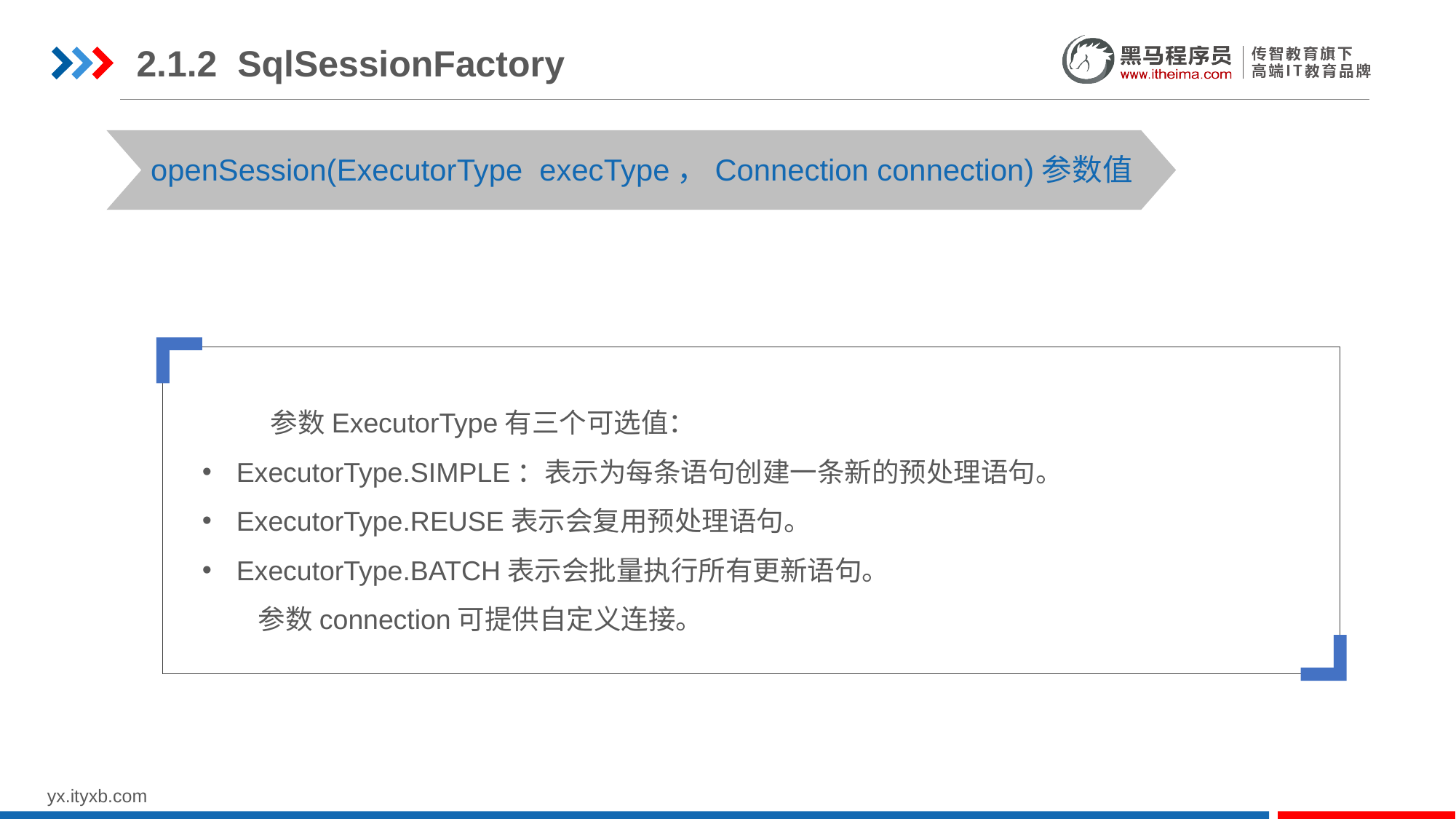

2.1.2  SqlSessionFactory

openSession(ExecutorType  execType，Connection connection)参数值

          参数ExecutorType有三个可选值：
ExecutorType.SIMPLE：表示为每条语句创建一条新的预处理语句。
ExecutorType.REUSE表示会复用预处理语句。
ExecutorType.BATCH表示会批量执行所有更新语句。
        参数connection可提供自定义连接。